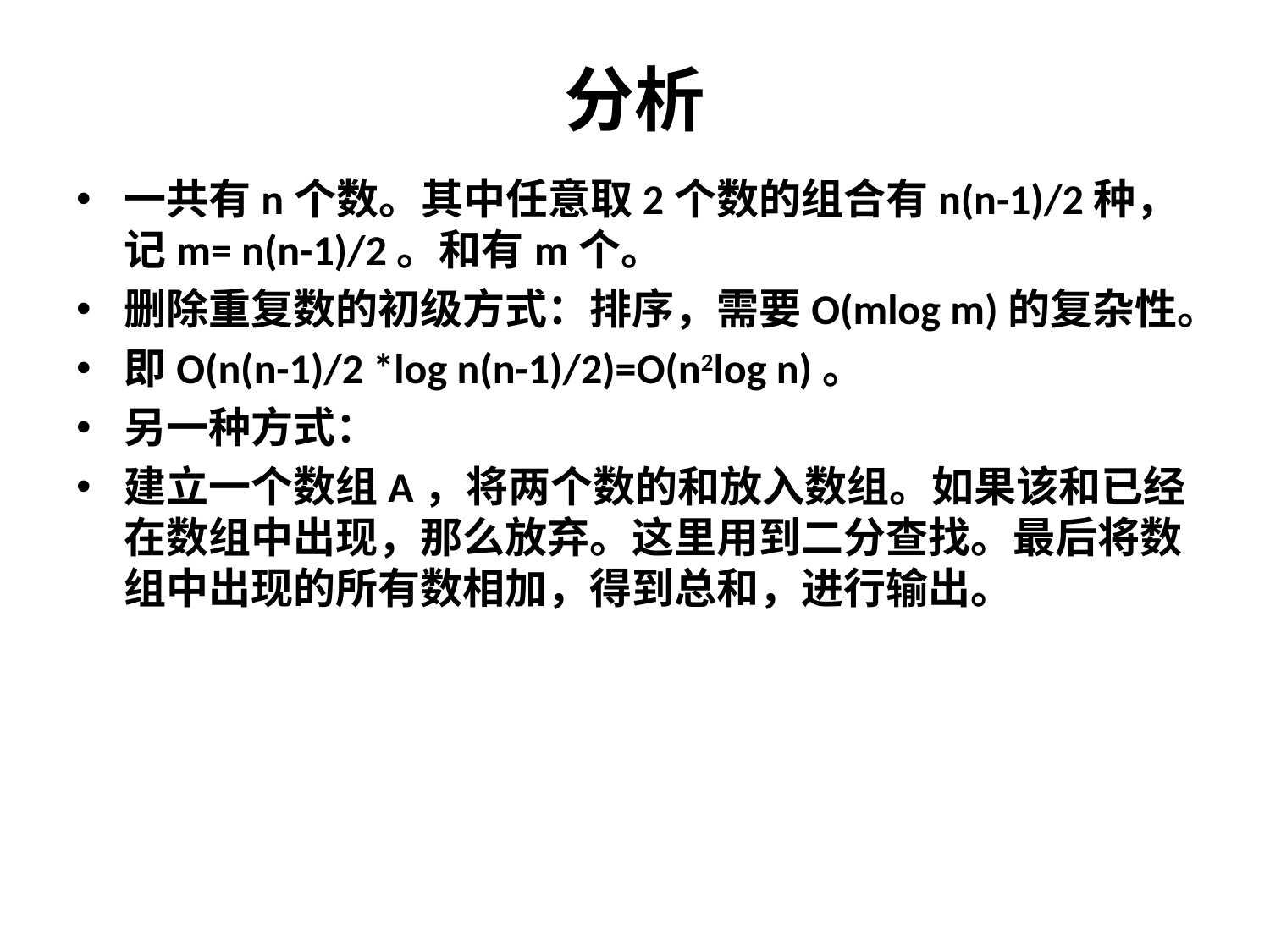

# 分析
一共有n个数。其中任意取2个数的组合有n(n-1)/2种，记m= n(n-1)/2。和有m个。
删除重复数的初级方式：排序，需要O(mlog m)的复杂性。
即O(n(n-1)/2 *log n(n-1)/2)=O(n2log n)。
另一种方式：
建立一个数组A，将两个数的和放入数组。如果该和已经在数组中出现，那么放弃。这里用到二分查找。最后将数组中出现的所有数相加，得到总和，进行输出。